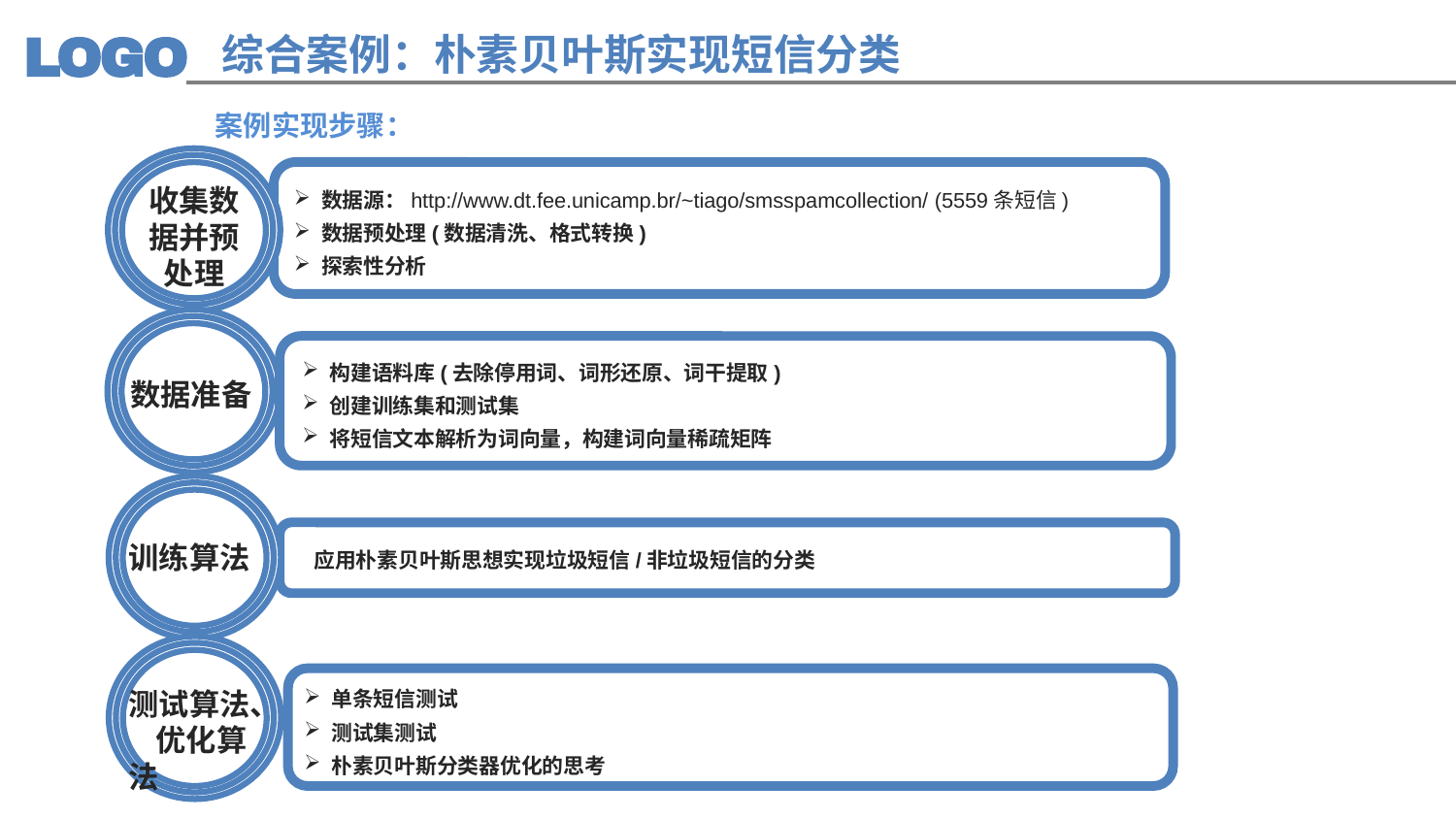

综合案例：朴素贝叶斯实现短信分类
案例实现步骤：

数据源：http://www.dt.fee.unicamp.br/~tiago/smsspamcollection/ (5559条短信)
数据预处理(数据清洗、格式转换)
探索性分析
收集数据并预处理

构建语料库(去除停用词、词形还原、词干提取)
创建训练集和测试集
将短信文本解析为词向量，构建词向量稀疏矩阵

数据准备

训练算法
 应用朴素贝叶斯思想实现垃圾短信/非垃圾短信的分类

单条短信测试
测试集测试
朴素贝叶斯分类器优化的思考
测试算法、    优化算法